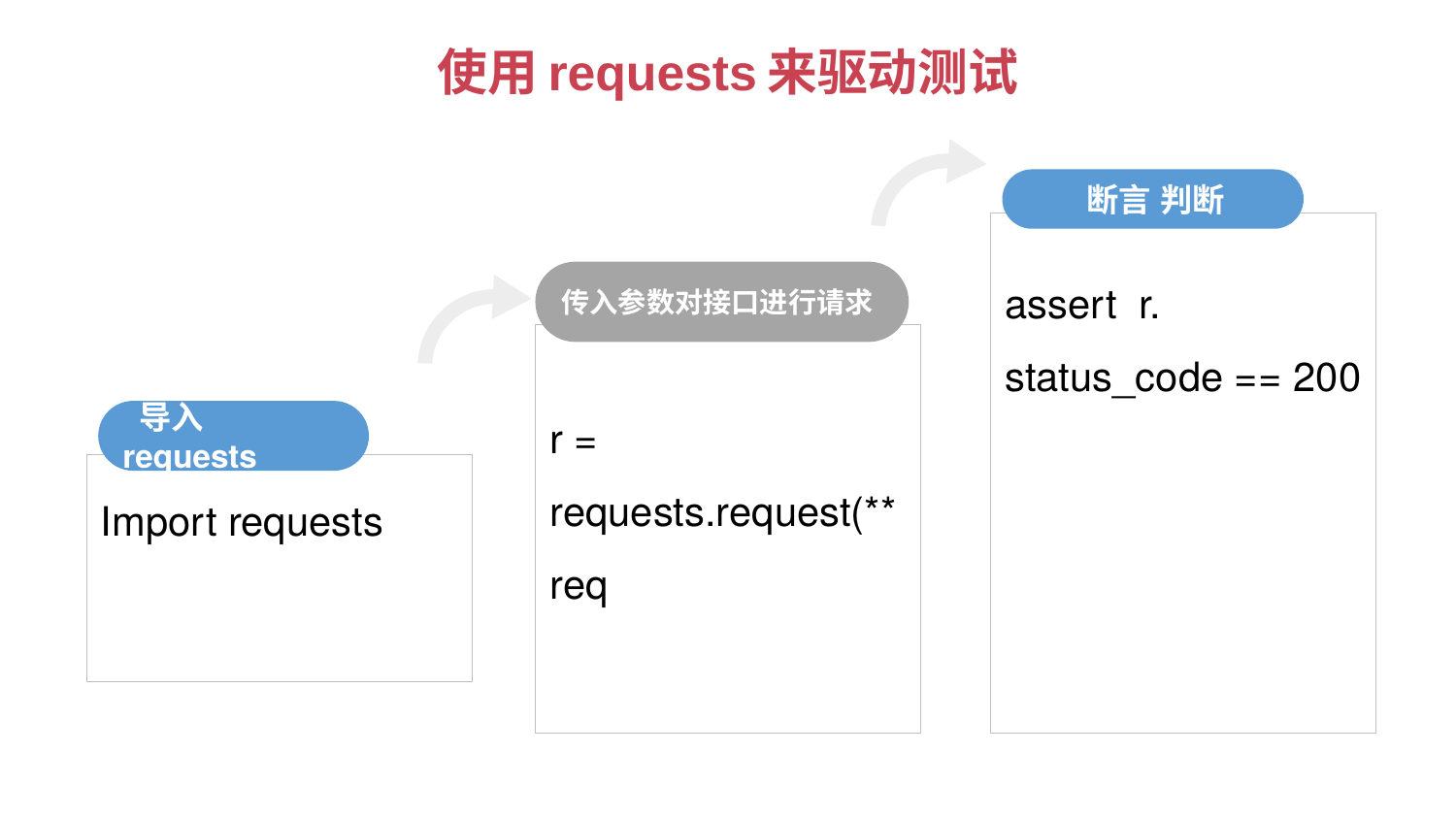

# 使用requests来驱动测试

      断言 判断

assert  r. status_code == 200

传入参数对接口进行请求

r = requests.request(**req

 导入requests

Import requests